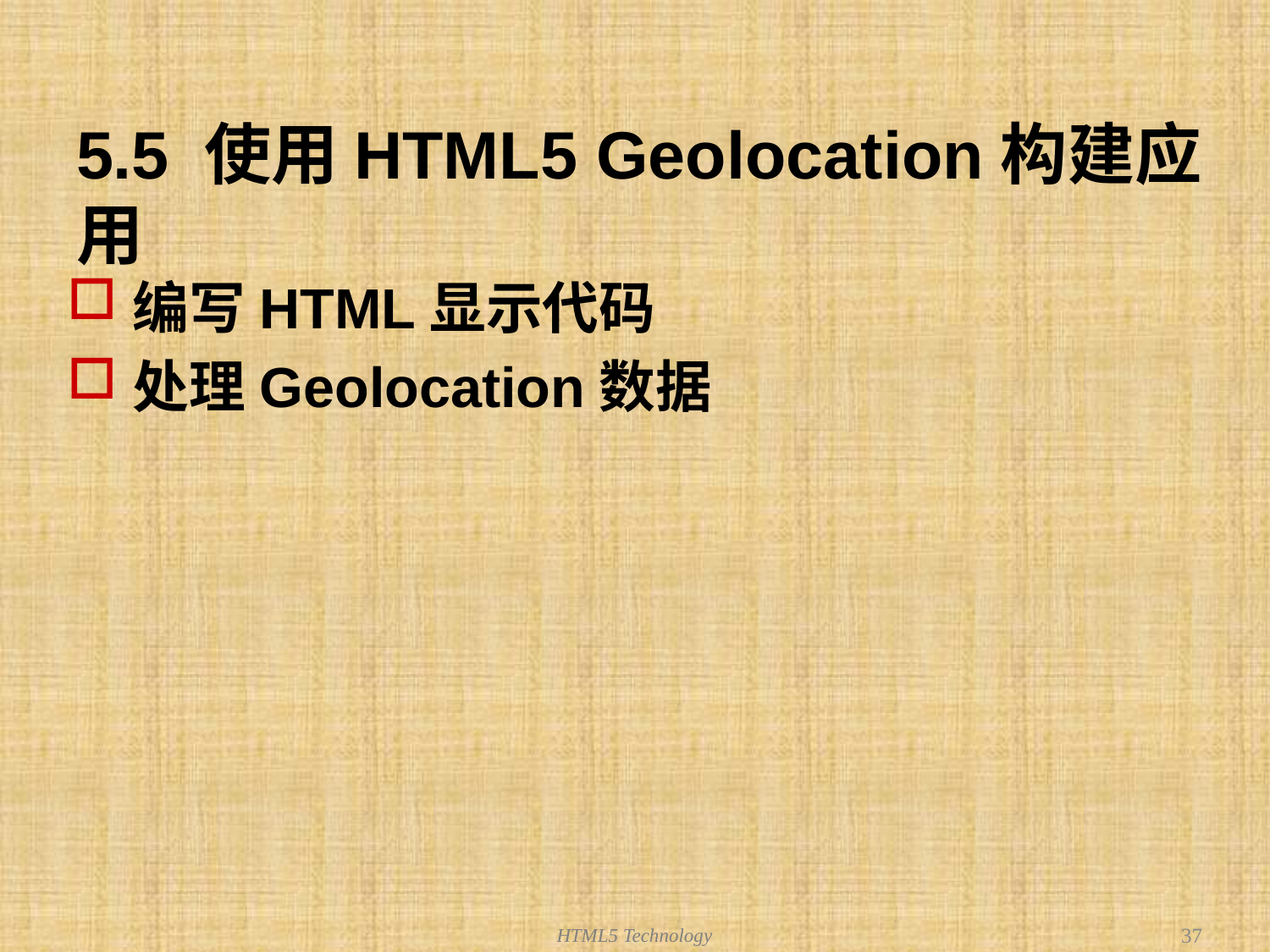

# 5.5 使用HTML5 Geolocation构建应用
编写HTML显示代码
处理Geolocation数据

37
HTML5 Technology